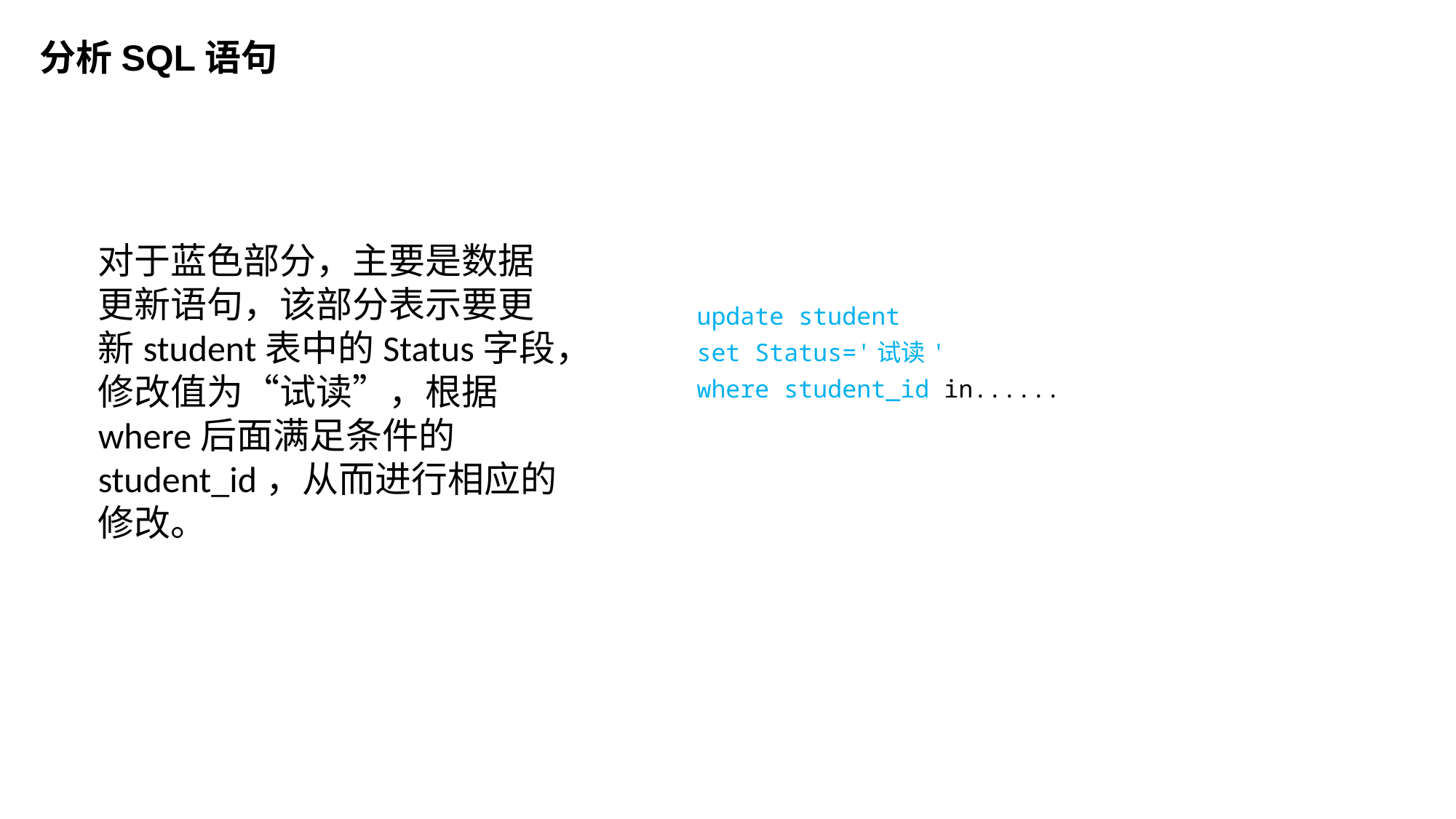

分析SQL语句
对于蓝色部分，主要是数据更新语句，该部分表示要更新student表中的Status字段，修改值为“试读”，根据where后面满足条件的student_id，从而进行相应的修改。
update student
set Status='试读'
where student_id in......